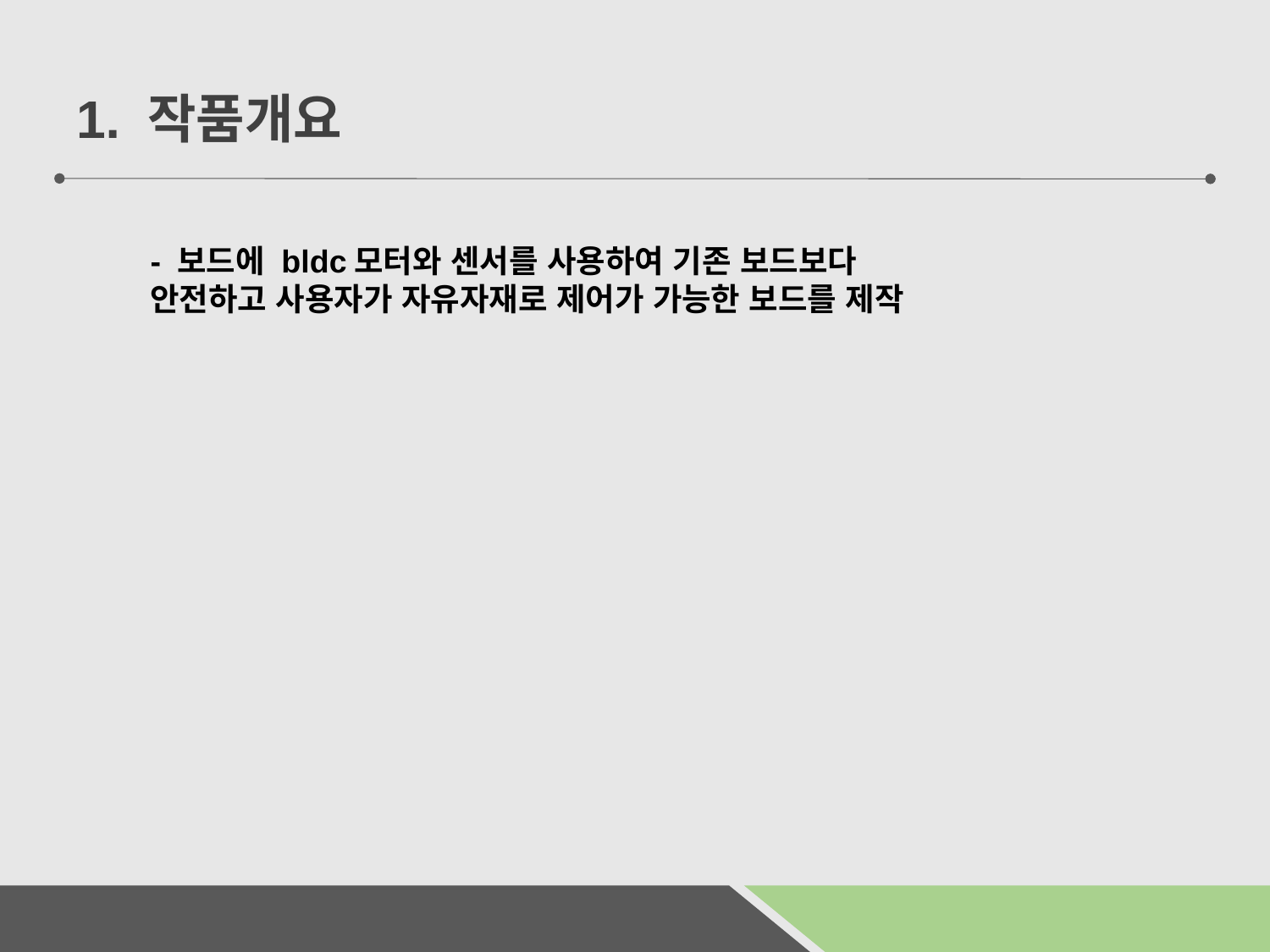

1. 작품개요
- 보드에 bldc모터와 센서를 사용하여 기존 보드보다 안전하고 사용자가 자유자재로 제어가 가능한 보드를 제작